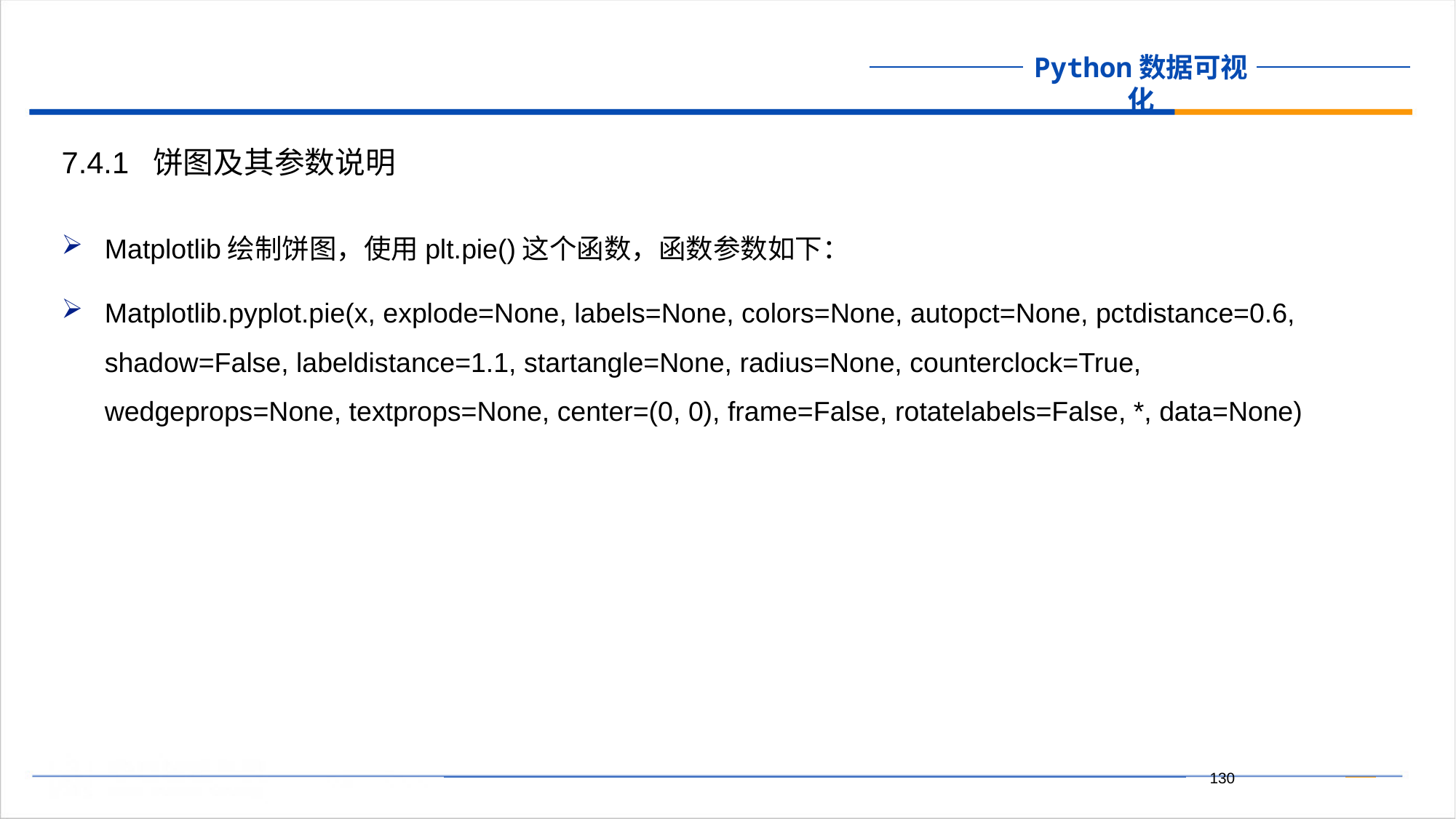

7.4.1  饼图及其参数说明
Matplotlib绘制饼图，使用plt.pie()这个函数，函数参数如下：
Matplotlib.pyplot.pie(x, explode=None, labels=None, colors=None, autopct=None, pctdistance=0.6, shadow=False, labeldistance=1.1, startangle=None, radius=None, counterclock=True, wedgeprops=None, textprops=None, center=(0, 0), frame=False, rotatelabels=False, *, data=None)